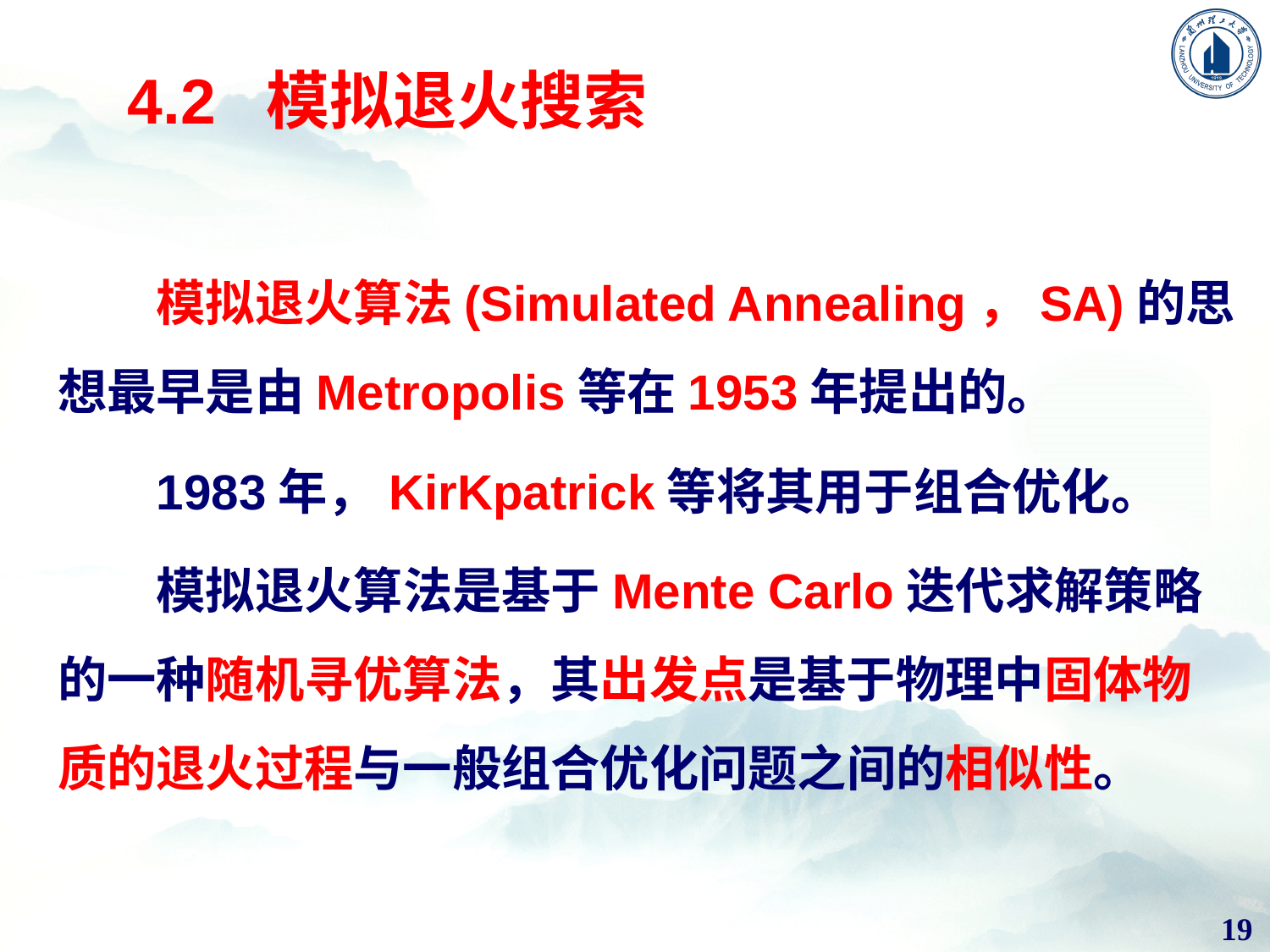

# 4.2  模拟退火搜索
模拟退火算法(Simulated Annealing，SA)的思想最早是由Metropolis等在1953年提出的。
1983年，KirKpatrick等将其用于组合优化。
模拟退火算法是基于Mente Carlo迭代求解策略的一种随机寻优算法，其出发点是基于物理中固体物质的退火过程与一般组合优化问题之间的相似性。
19